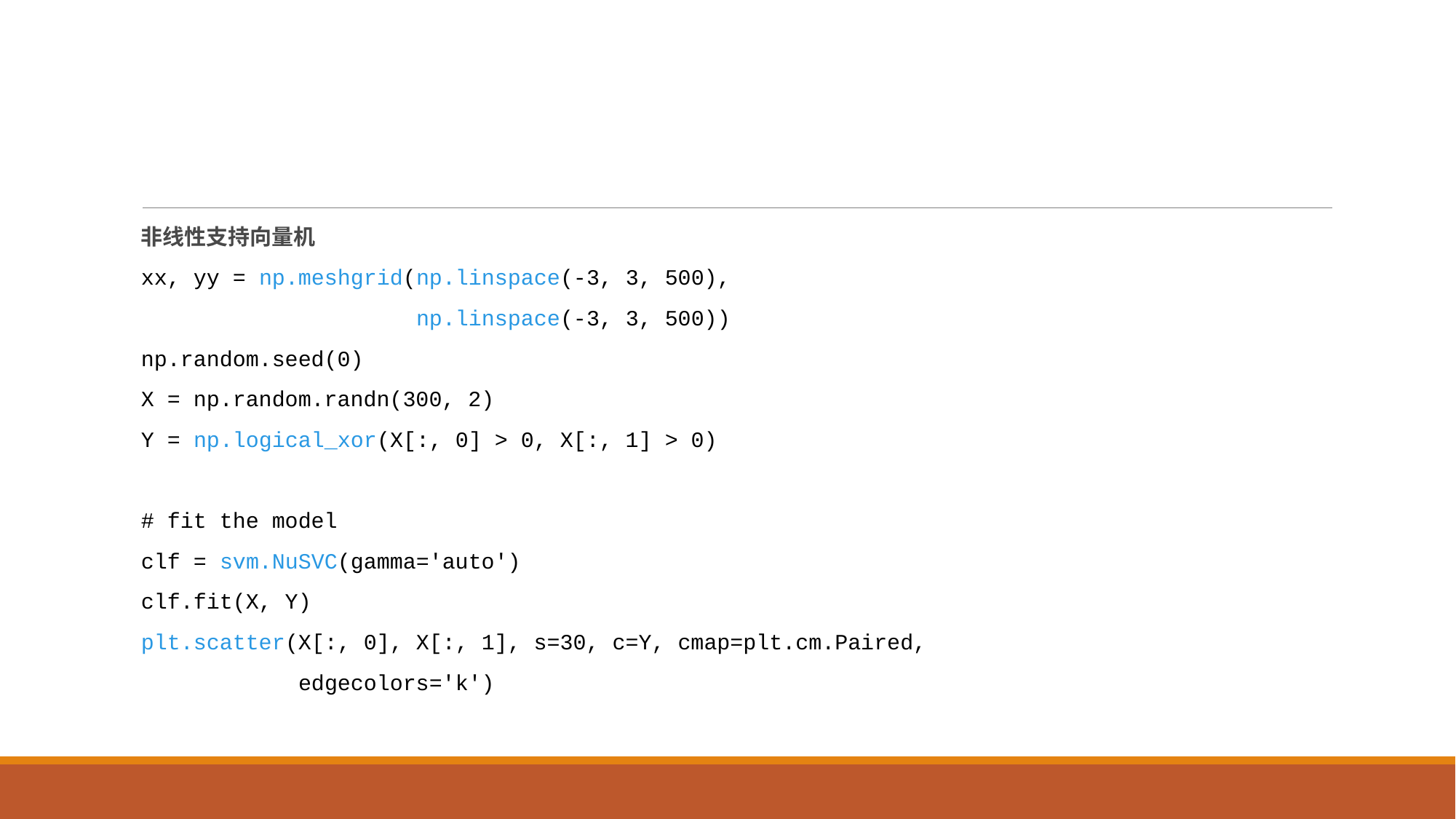

#
非线性支持向量机
xx, yy = np.meshgrid(np.linspace(-3, 3, 500),
                     np.linspace(-3, 3, 500))
np.random.seed(0)
X = np.random.randn(300, 2)
Y = np.logical_xor(X[:, 0] > 0, X[:, 1] > 0)

# fit the model
clf = svm.NuSVC(gamma='auto')
clf.fit(X, Y)
plt.scatter(X[:, 0], X[:, 1], s=30, c=Y, cmap=plt.cm.Paired,
            edgecolors='k')